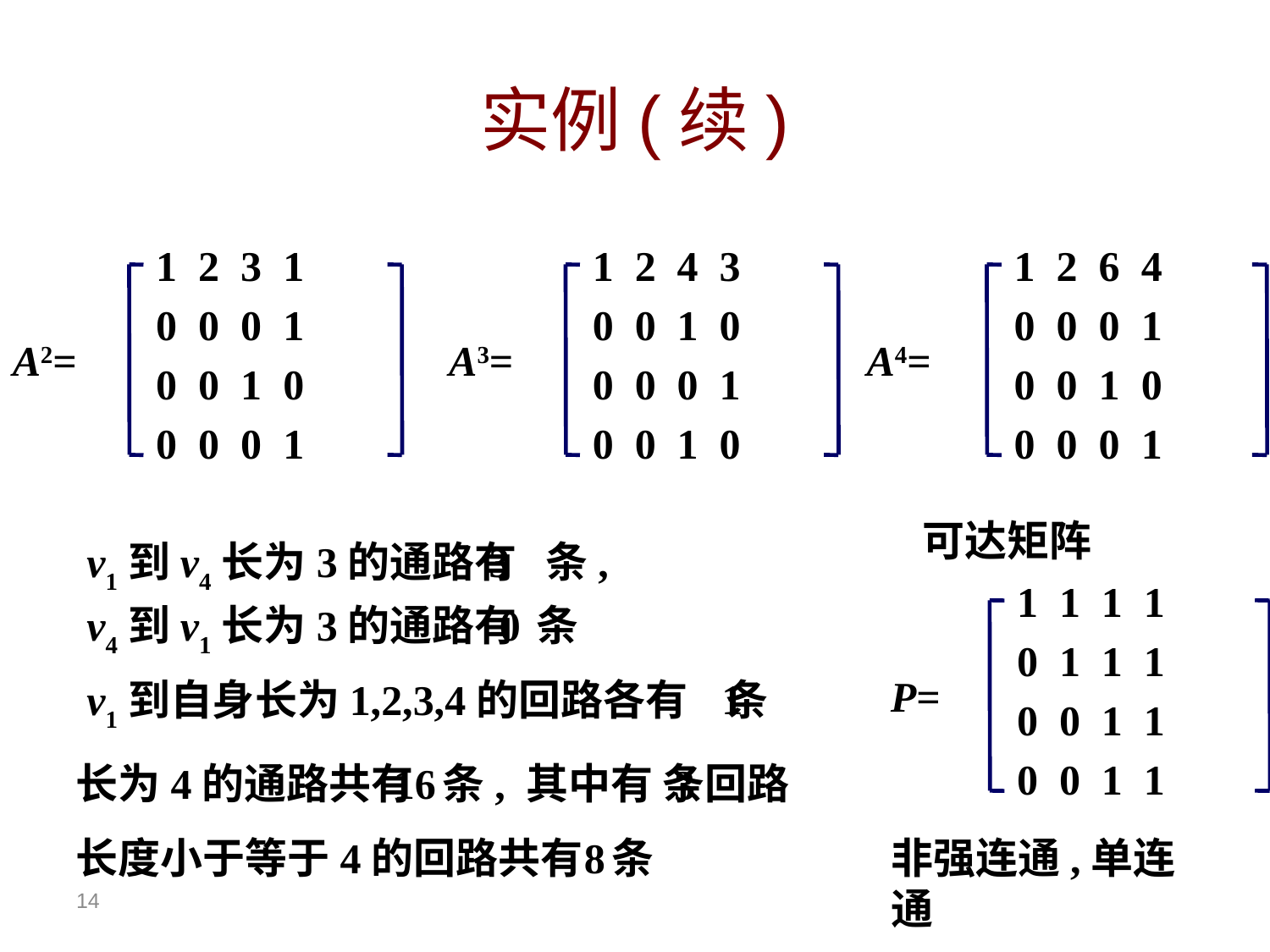

# 实例(续)
1  2  3  1
0  0  0  1
0  0  1  0
0  0  0  1

A2=

1  2  4  3
0  0  1  0
0  0  0  1
0  0  1  0

A3=

1  2  6  4
0  0  0  1
0  0  1  0
0  0  0  1

A4=

可达矩阵
v1到v4长为3的通路有   条,
3
1  1  1  1
0  1  1  1
0  0  1  1
0  0  1  1

  P=

v4到v1长为3的通路有  条
0
v1到自身长为1,2,3,4的回路各有    条
1
长为4的通路共有   条, 其中有 条回路
16
3
长度小于等于4的回路共有   条
8
非强连通,单连通
14